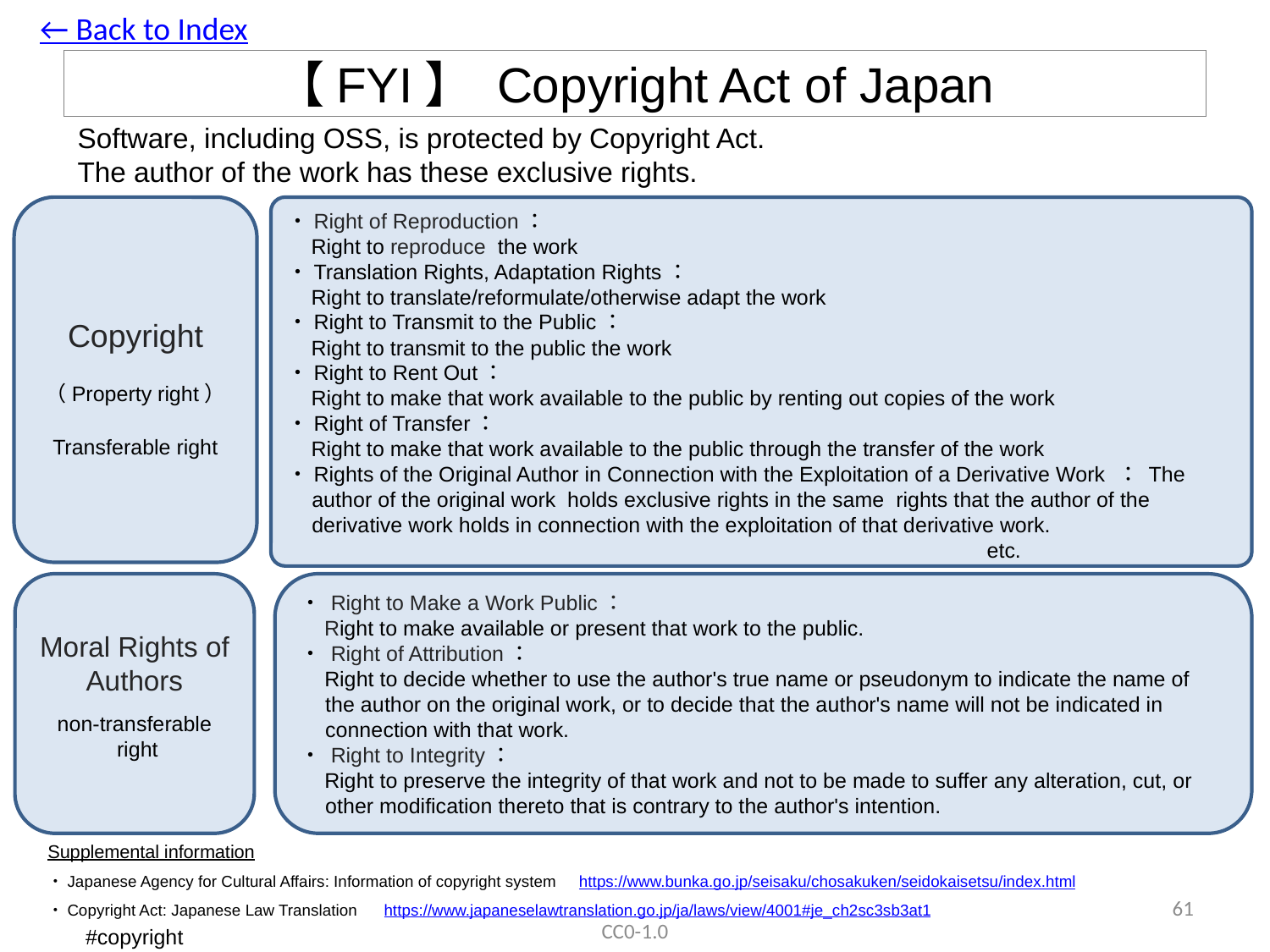

← Back to Index
# 【FYI】 Copyright Act of Japan
Software, including OSS, is protected by Copyright Act.
The author of the work has these exclusive rights.
・Right of Reproduction：
    Right to reproduce  the work
・Translation Rights, Adaptation Rights：
    Right to translate/reformulate/otherwise adapt the work
・Right to Transmit to the Public：
    Right to transmit to the public the work
・Right to Rent Out：
    Right to make that work available to the public by renting out copies of the work
・Right of Transfer：
    Right to make that work available to the public through the transfer of the work
・Rights of the Original Author in Connection with the Exploitation of a Derivative Work ： The author of the original work  holds exclusive rights in the same  rights that the author of the derivative work holds in connection with the exploitation of that derivative work.
                                                                                                                      etc.
Copyright （Property right）
Transferable right

Moral Rights of Authors

non-transferable
 right

・ Right to Make a Work Public：
Right to make available or present that work to the public.
・ Right of Attribution：
Right to decide whether to use the author's true name or pseudonym to indicate the name of the author on the original work, or to decide that the author's name will not be indicated in connection with that work.
・ Right to Integrity：
Right to preserve the integrity of that work and not to be made to suffer any alteration, cut, or other modification thereto that is contrary to the author's intention.
Supplemental information
・Japanese Agency for Cultural Affairs: Information of copyright system　https://www.bunka.go.jp/seisaku/chosakuken/seidokaisetsu/index.html
・Copyright Act: Japanese Law Translation　 https://www.japaneselawtranslation.go.jp/ja/laws/view/4001#je_ch2sc3sb3at1
61
CC0-1.0
#copyright